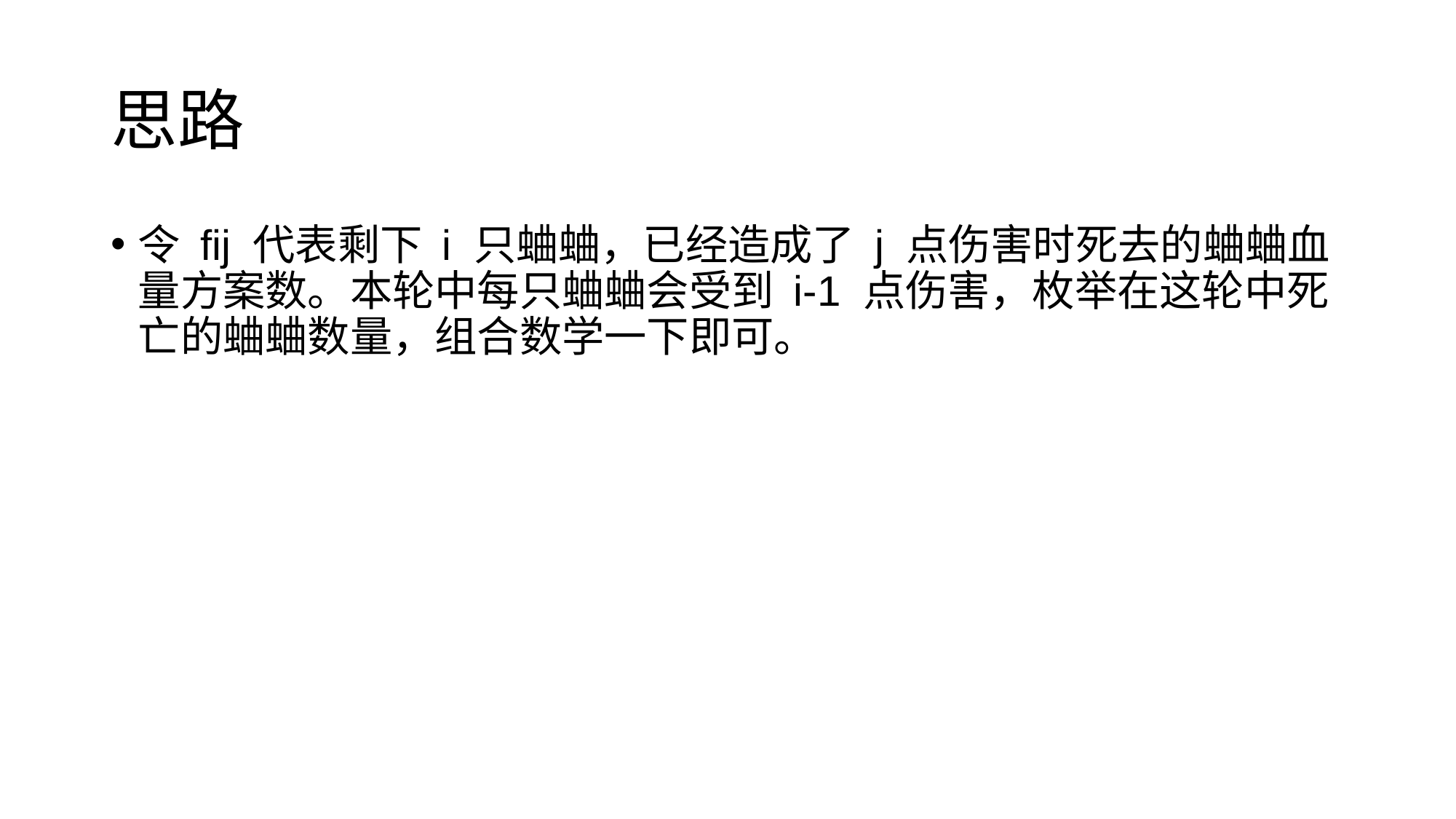

# 思路
令 fij 代表剩下 i 只蛐蛐，已经造成了 j 点伤害时死去的蛐蛐血量方案数。本轮中每只蛐蛐会受到 i-1 点伤害，枚举在这轮中死亡的蛐蛐数量，组合数学一下即可。